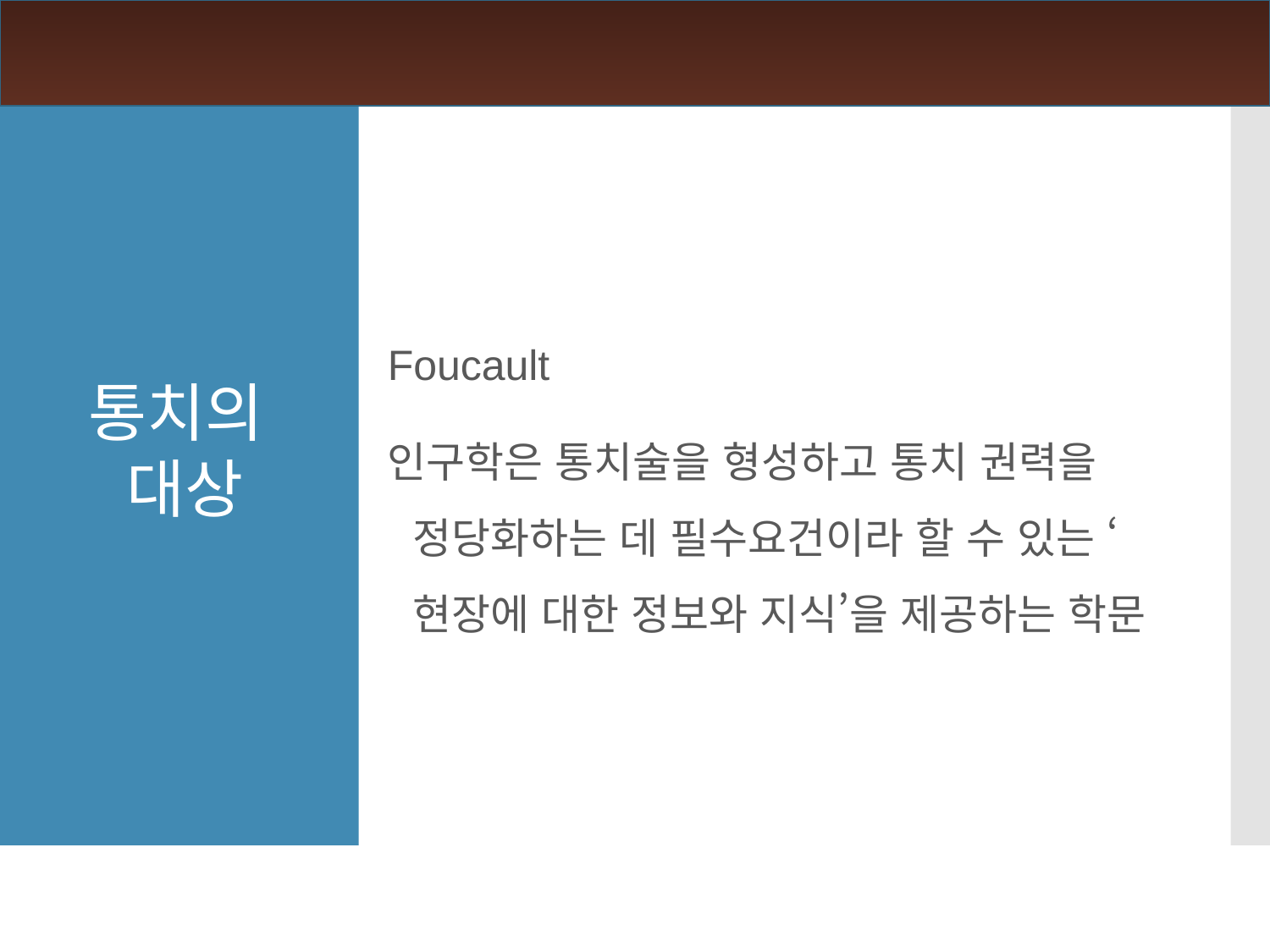

Foucault
인구학은 통치술을 형성하고 통치 권력을 정당화하는 데 필수요건이라 할 수 있는 ‘현장에 대한 정보와 지식’을 제공하는 학문
통치의
대상